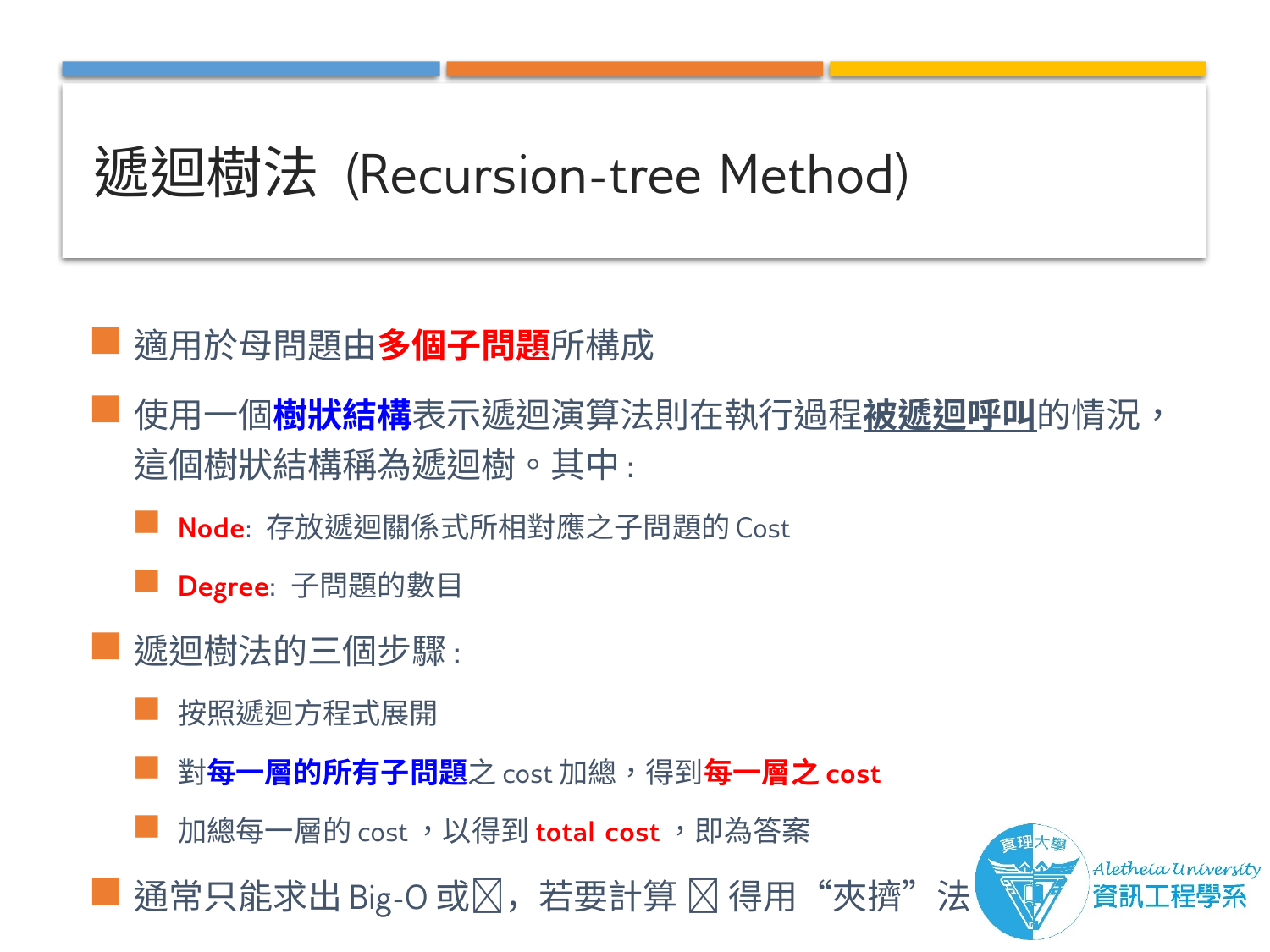

# 遞迴樹法 (Recursion-tree Method)
適用於母問題由多個子問題所構成
使用一個樹狀結構表示遞迴演算法則在執行過程被遞迴呼叫的情況，這個樹狀結構稱為遞迴樹。其中:
Node: 存放遞迴關係式所相對應之子問題的Cost
Degree: 子問題的數目
遞迴樹法的三個步驟:
按照遞迴方程式展開
對每一層的所有子問題之cost加總，得到每一層之cost
加總每一層的cost，以得到total cost，即為答案
通常只能求出Big-O或Ω，若要計算 θ 得用“夾擠”法